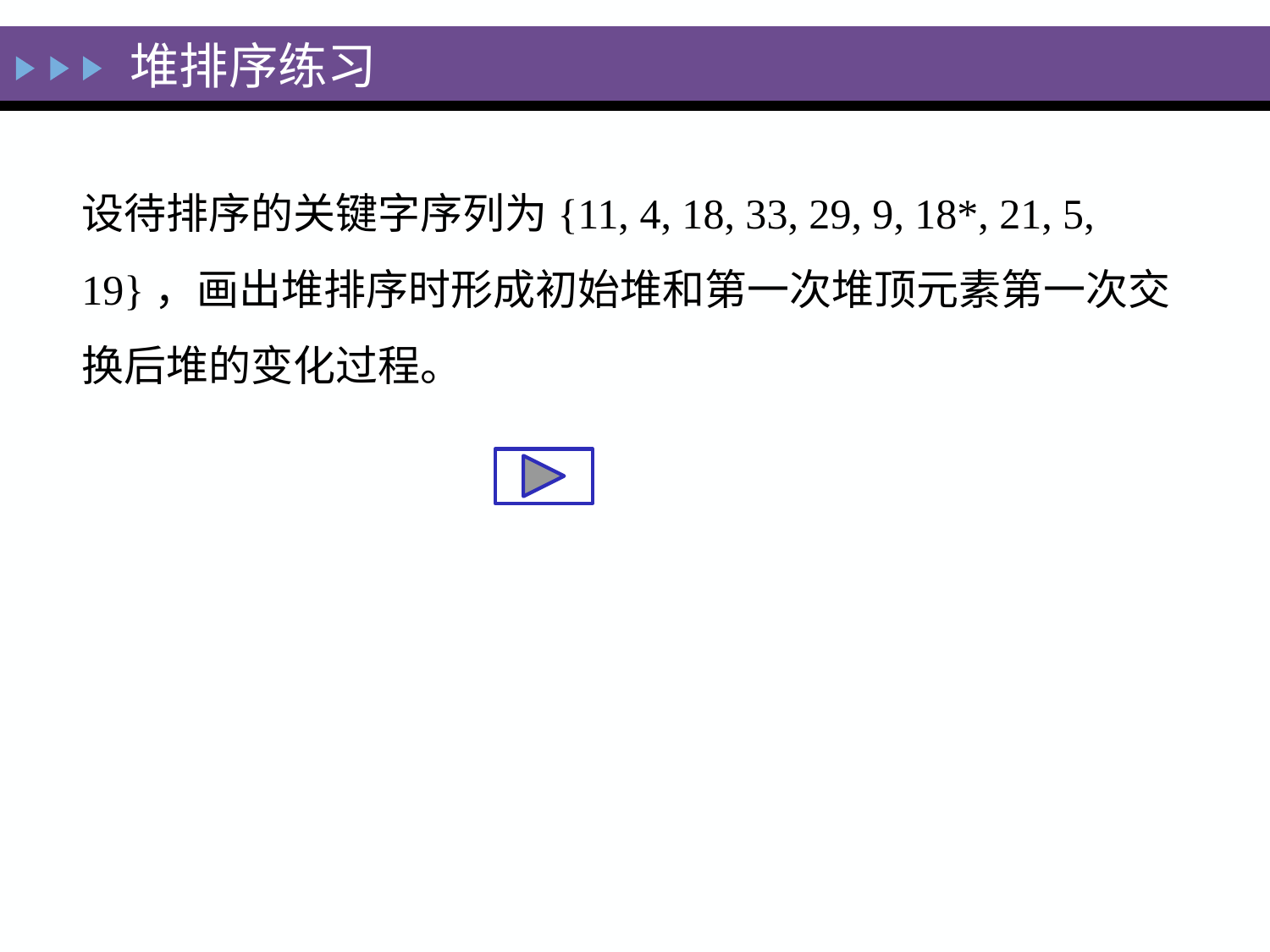

# 堆排序练习
设待排序的关键字序列为{11, 4, 18, 33, 29, 9, 18*, 21, 5, 19}，画出堆排序时形成初始堆和第一次堆顶元素第一次交换后堆的变化过程。